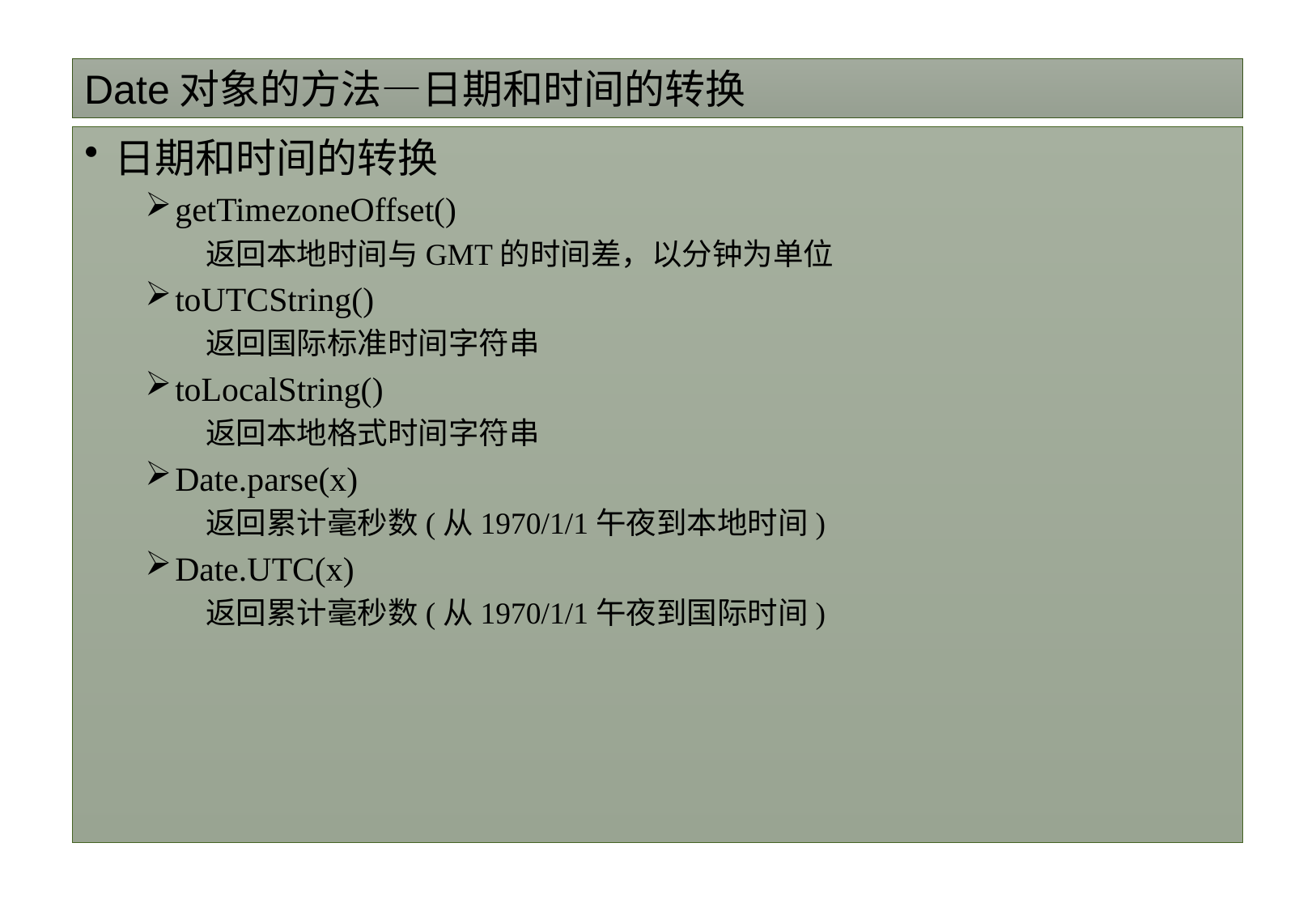

# Date对象的方法—日期和时间的转换
日期和时间的转换
getTimezoneOffset()
返回本地时间与GMT的时间差，以分钟为单位
toUTCString()
返回国际标准时间字符串
toLocalString()
返回本地格式时间字符串
Date.parse(x)
返回累计毫秒数(从1970/1/1午夜到本地时间)
Date.UTC(x)
返回累计毫秒数(从1970/1/1午夜到国际时间)